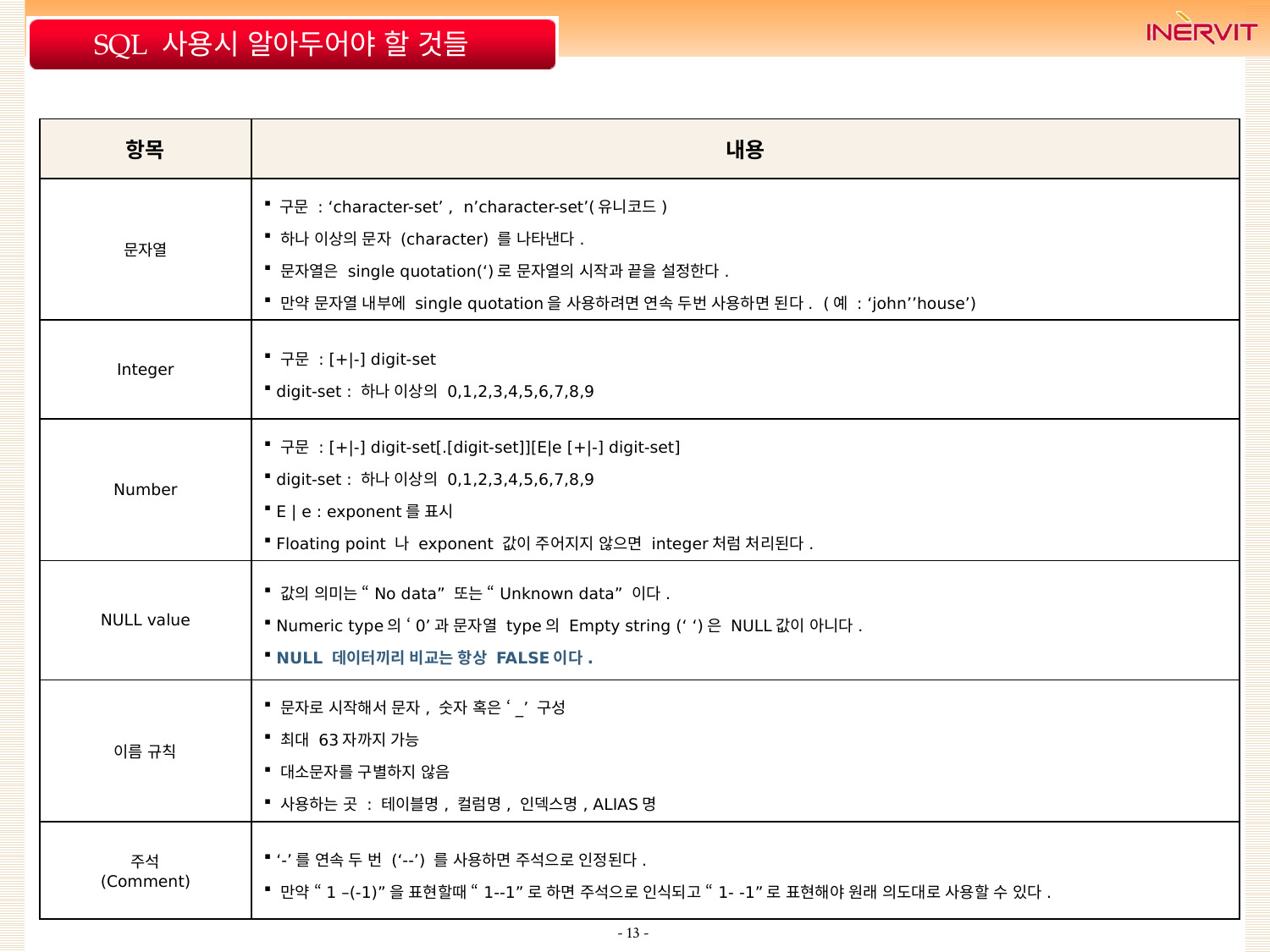

# SQL 사용시 알아두어야 할 것들
| 항목 | 내용 |
| --- | --- |
| 문자열 | 구문 : ‘character-set’ , n’character-set’(유니코드) 하나 이상의 문자 (character) 를 나타낸다. 문자열은 single quotation(‘)로 문자열의 시작과 끝을 설정한다. 만약 문자열 내부에 single quotation을 사용하려면 연속 두번 사용하면 된다. (예 : ‘john’’house’) |
| Integer | 구문 : [+|-] digit-set digit-set : 하나 이상의 0,1,2,3,4,5,6,7,8,9 |
| Number | 구문 : [+|-] digit-set[.[digit-set]][E|e [+|-] digit-set] digit-set : 하나 이상의 0,1,2,3,4,5,6,7,8,9 E | e : exponent를 표시 Floating point 나 exponent 값이 주어지지 않으면 integer처럼 처리된다. |
| NULL value | 값의 의미는 “No data” 또는 “Unknown data” 이다. Numeric type의 ‘0’과 문자열 type의 Empty string (‘ ‘)은 NULL값이 아니다. NULL 데이터끼리 비교는 항상 FALSE이다. |
| 이름 규칙 | 문자로 시작해서 문자, 숫자 혹은 ‘\_’ 구성 최대 63자까지 가능 대소문자를 구별하지 않음 사용하는 곳 : 테이블명, 컬럼명, 인덱스명, ALIAS명 |
| 주석 (Comment) | ‘-’를 연속 두 번 (‘--’) 를 사용하면 주석으로 인정된다. 만약 “1 –(-1)”을 표현할때 “1--1”로 하면 주석으로 인식되고 “1- -1”로 표현해야 원래 의도대로 사용할 수 있다. |
- 13 -